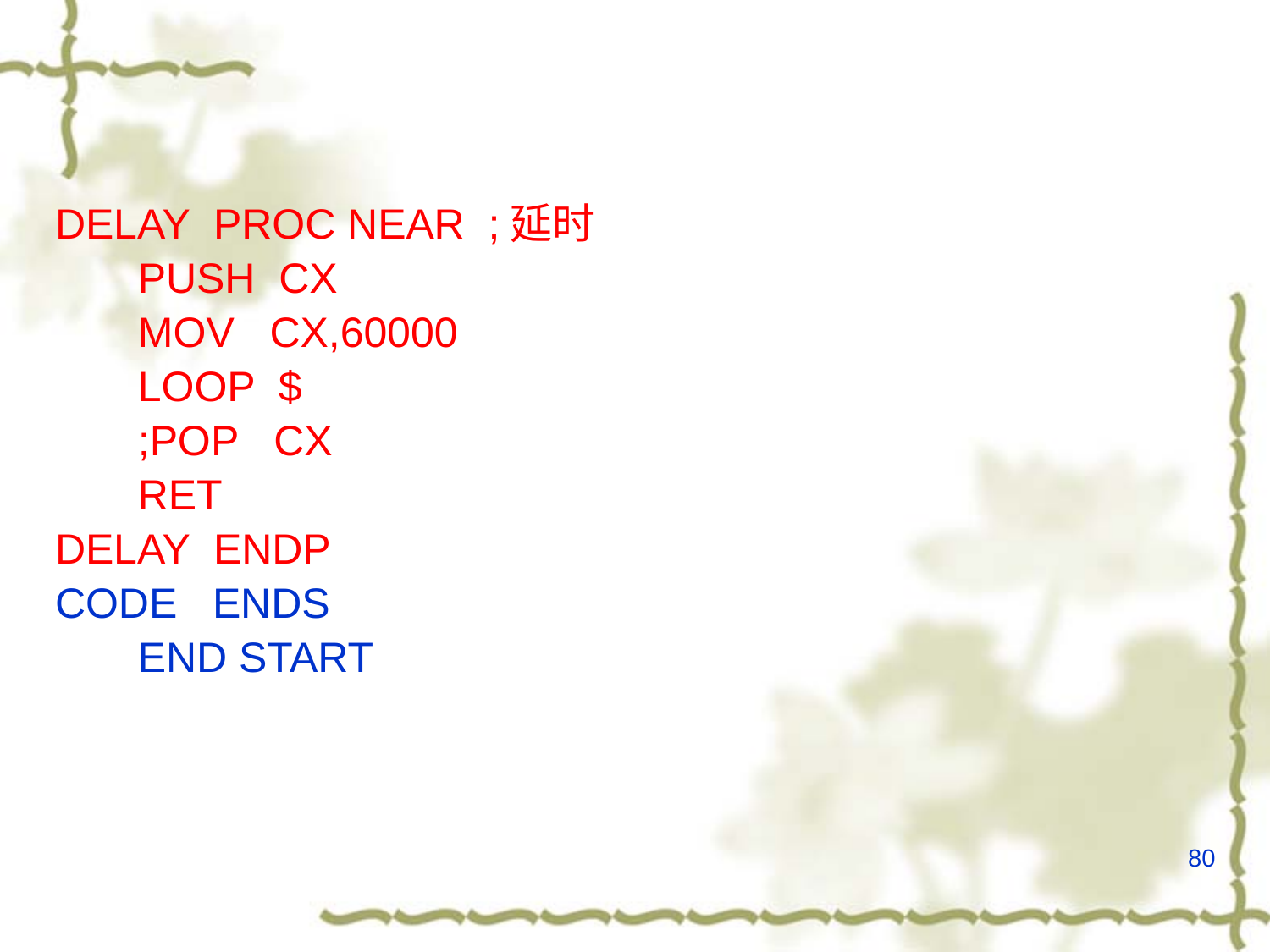

#
DELAY  PROC NEAR  ;延时
       PUSH  CX
       MOV   CX,60000
       LOOP  $
       ;POP   CX
       RET
DELAY  ENDP
CODE   ENDS
       END START
80